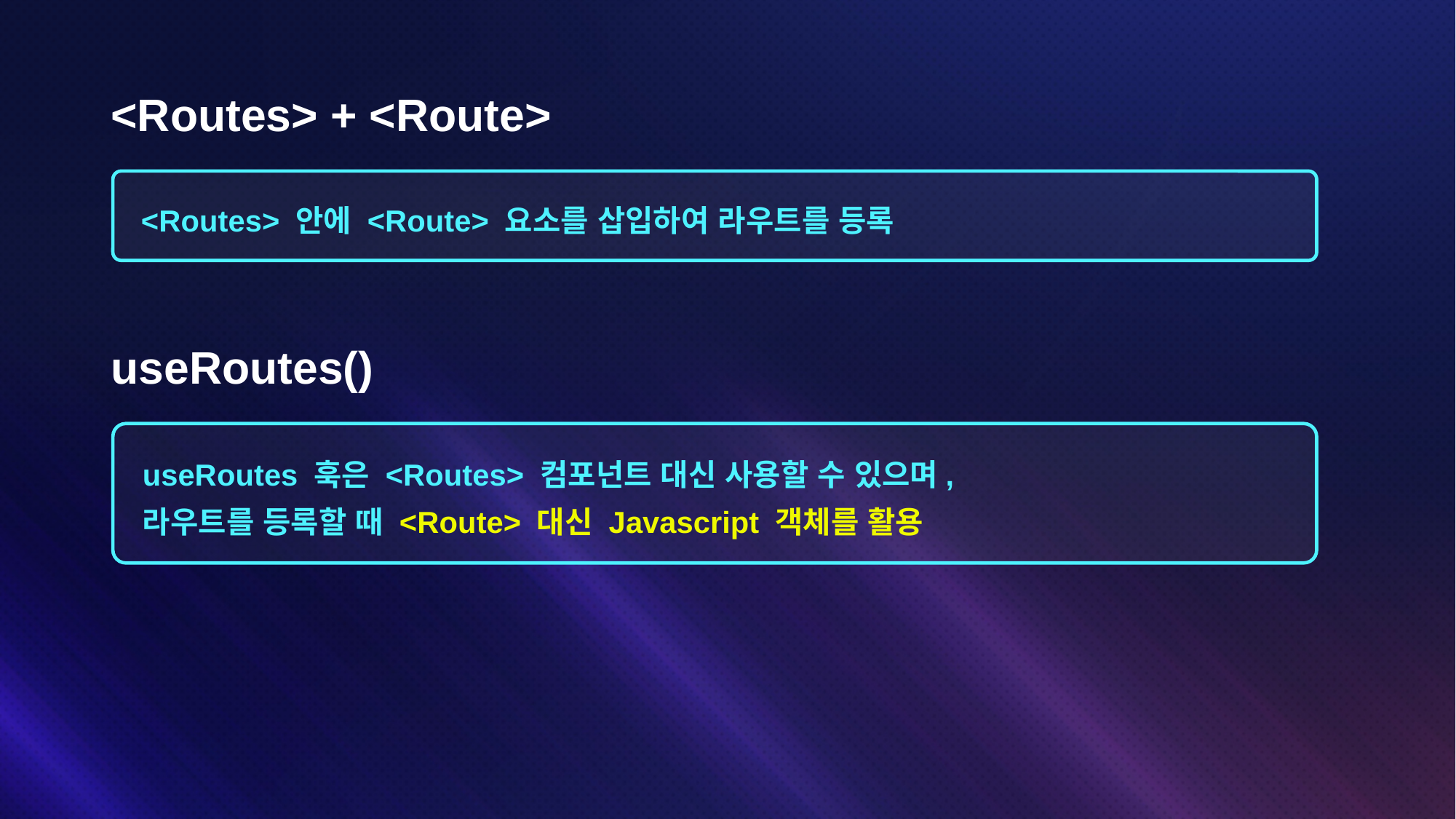

# <Routes> + <Route>
<Routes> 안에 <Route> 요소를 삽입하여 라우트를 등록
useRoutes()
useRoutes 훅은 <Routes> 컴포넌트 대신 사용할 수 있으며,
라우트를 등록할 때 <Route> 대신 Javascript 객체를 활용